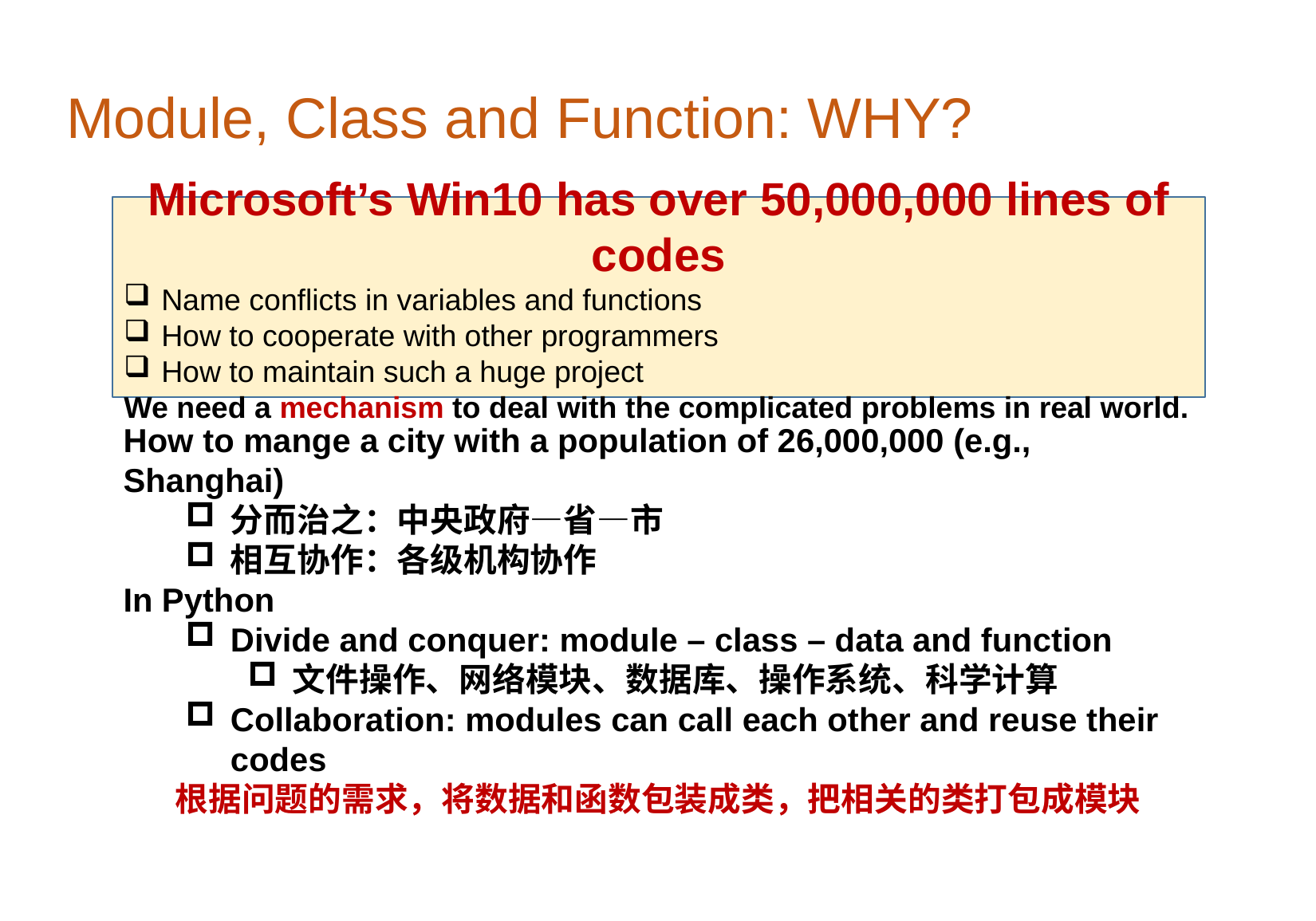

Module, Class and Function: WHY?
Microsoft’s Win10 has over 50,000,000 lines of codes
Name conflicts in variables and functions
How to cooperate with other programmers
How to maintain such a huge project
We need a mechanism to deal with the complicated problems in real world.
How to mange a city with a population of 26,000,000 (e.g., Shanghai)
分而治之：中央政府—省—市
相互协作：各级机构协作
In Python
Divide and conquer: module – class – data and function
文件操作、网络模块、数据库、操作系统、科学计算
Collaboration: modules can call each other and reuse their codes
根据问题的需求，将数据和函数包装成类，把相关的类打包成模块